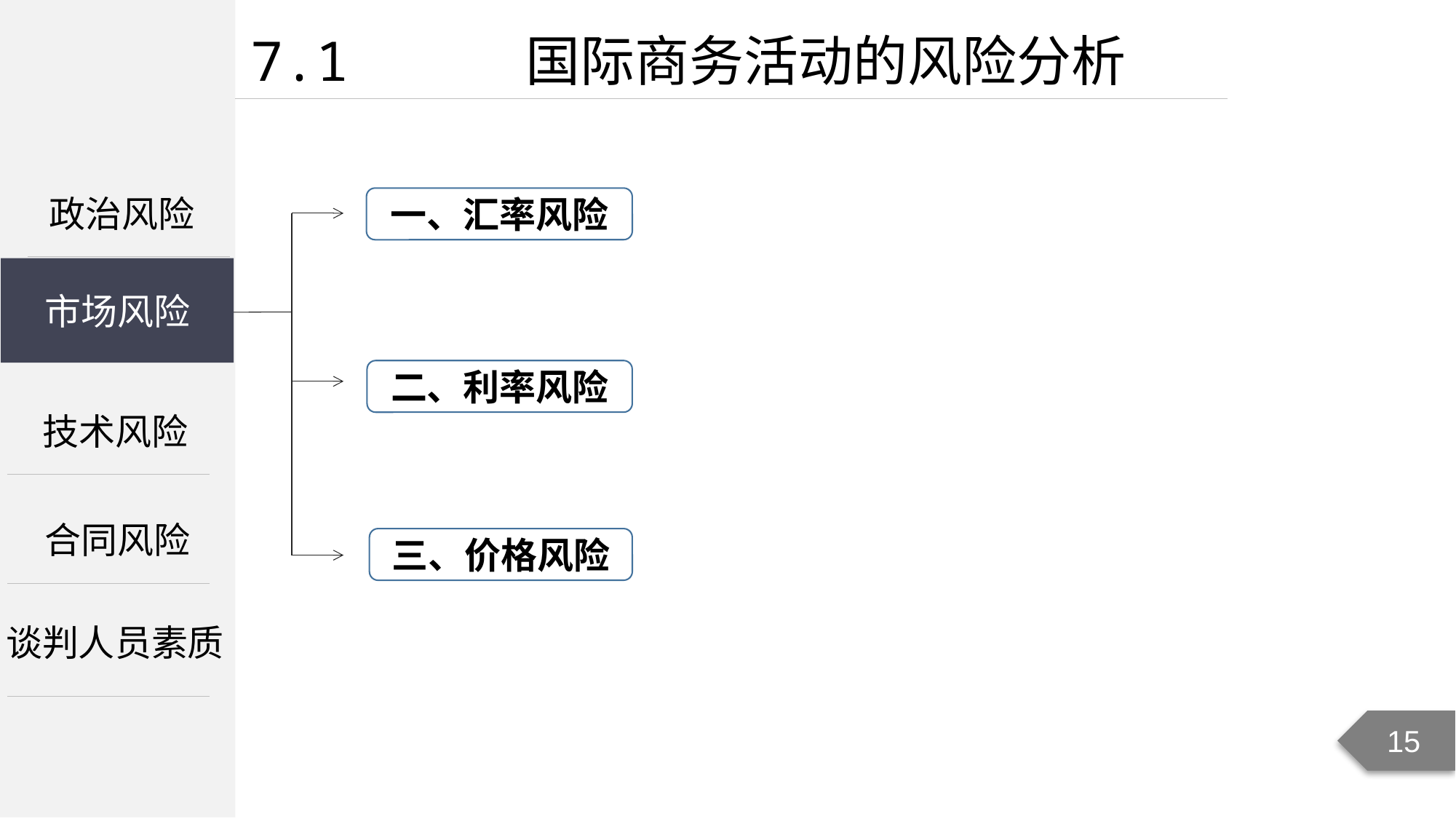

7.1     国际商务活动的风险分析
政治风险
一、汇率风险

市场风险
市场风险
二、利率风险
技术风险
合同风险
三、价格风险
谈判人员素质
15